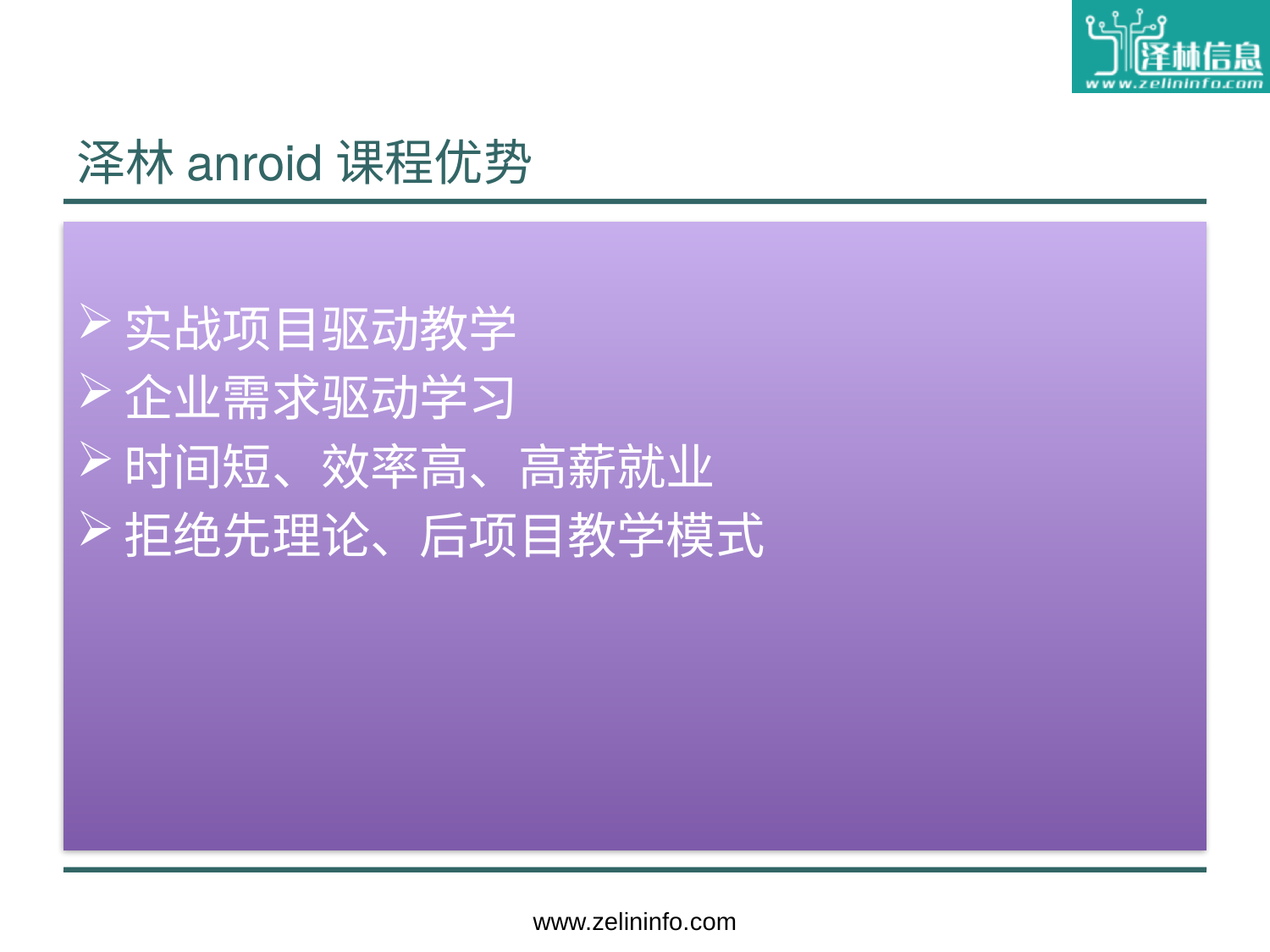

# 泽林anroid课程优势

实战项目驱动教学
企业需求驱动学习
时间短、效率高、高薪就业
拒绝先理论、后项目教学模式